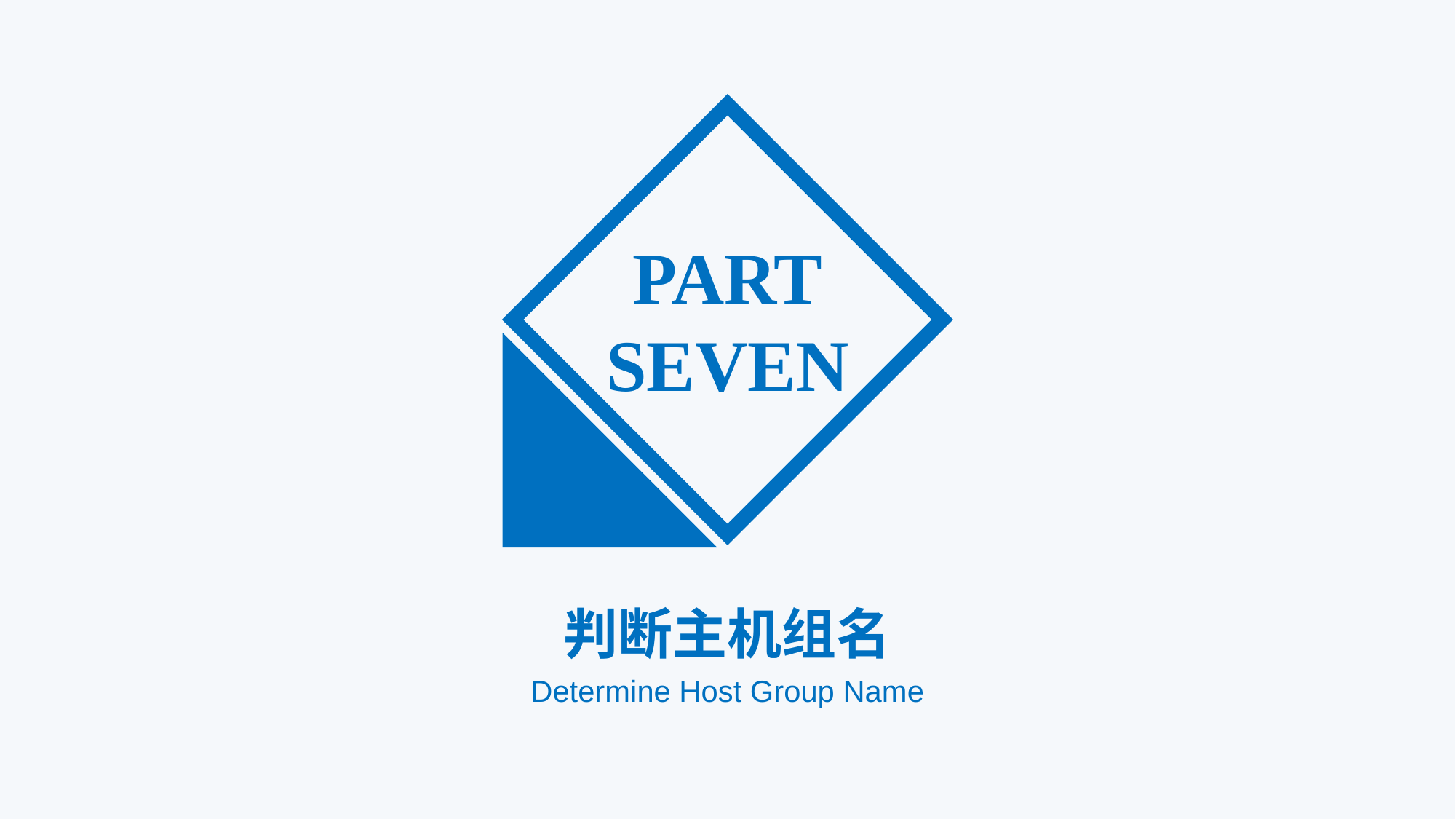

PART
SEVEN

判断主机组名
Determine Host Group Name